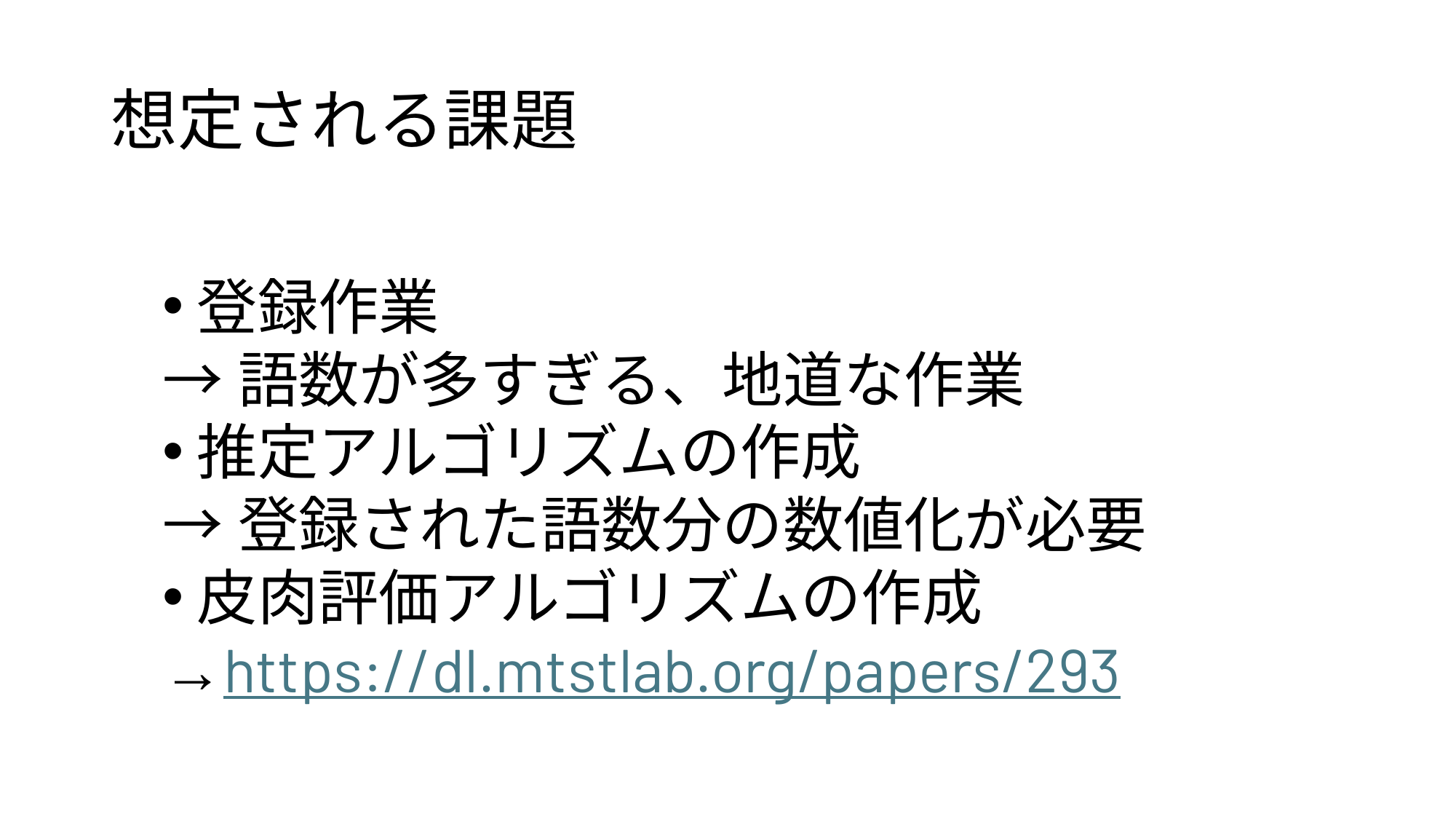

# 想定される課題
登録作業
→語数が多すぎる、地道な作業
推定アルゴリズムの作成
→登録された語数分の数値化が必要
皮肉評価アルゴリズムの作成
→https://dl.mtstlab.org/papers/293